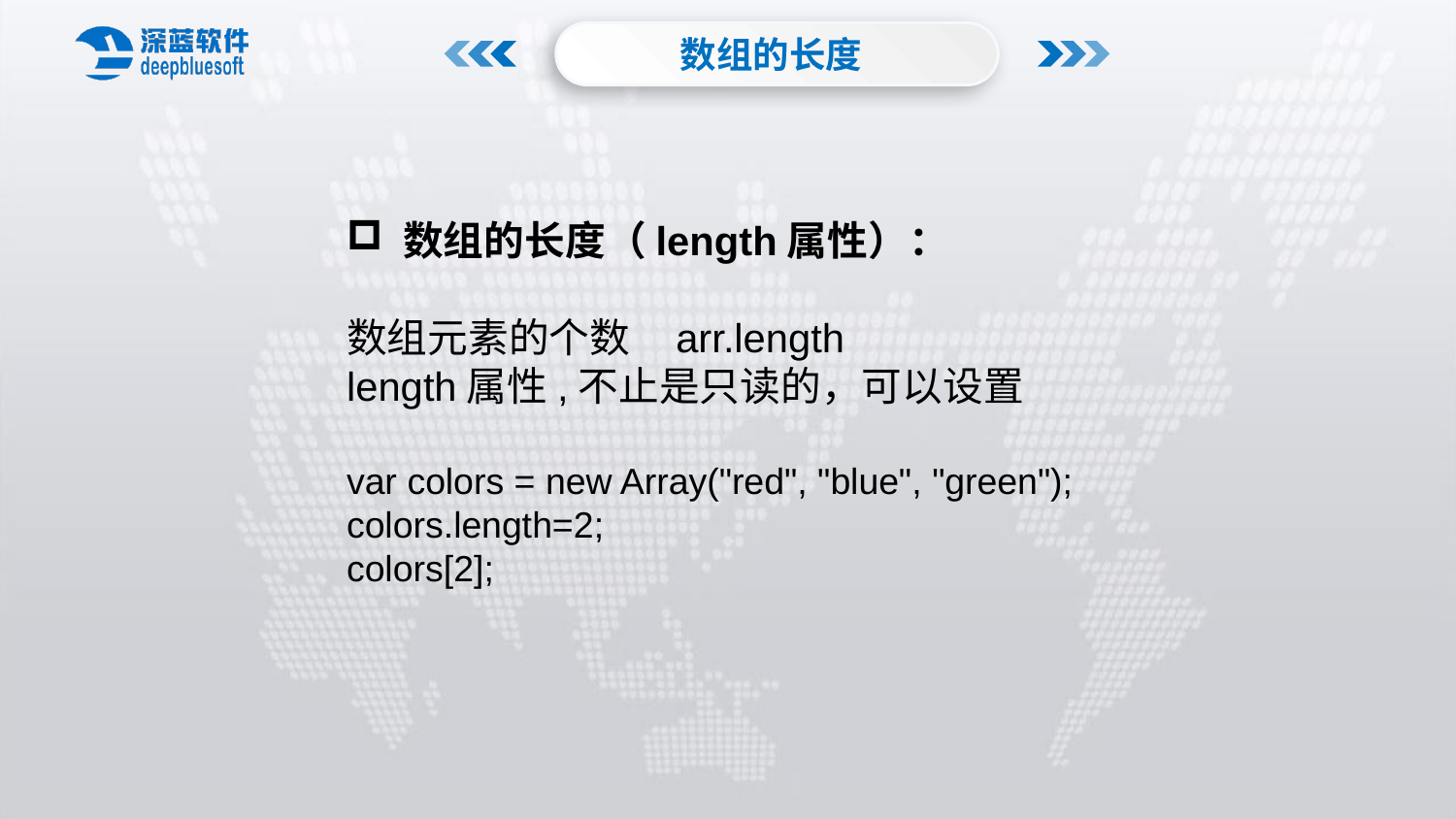

数组的长度

 数组的长度（length属性）：

数组元素的个数    arr.length
length属性,不止是只读的，可以设置

var colors = new Array("red", "blue", "green");
colors.length=2;
colors[2];